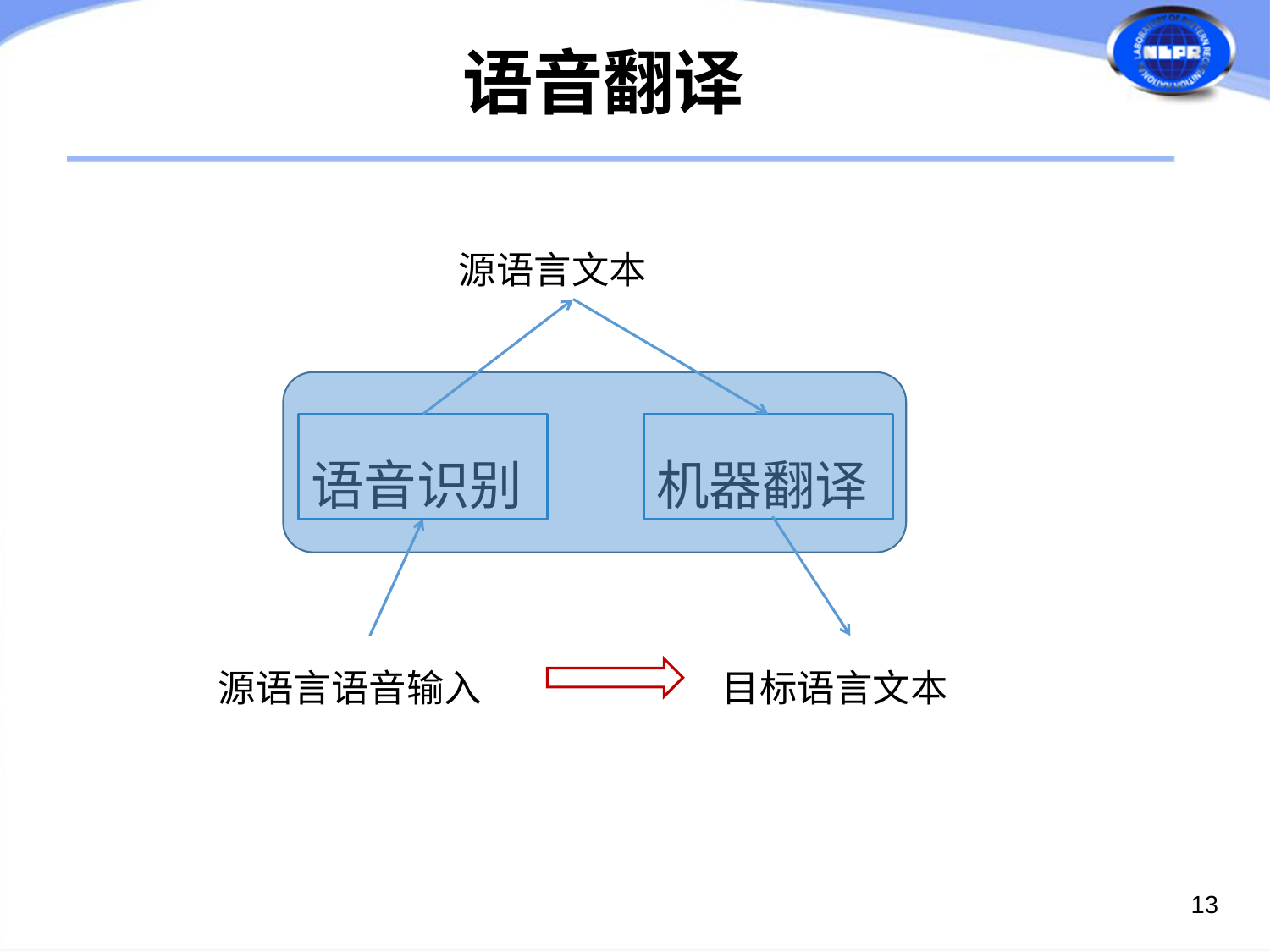

语音翻译
源语言文本

语音识别
机器翻译
源语言语音输入
目标语言文本

13